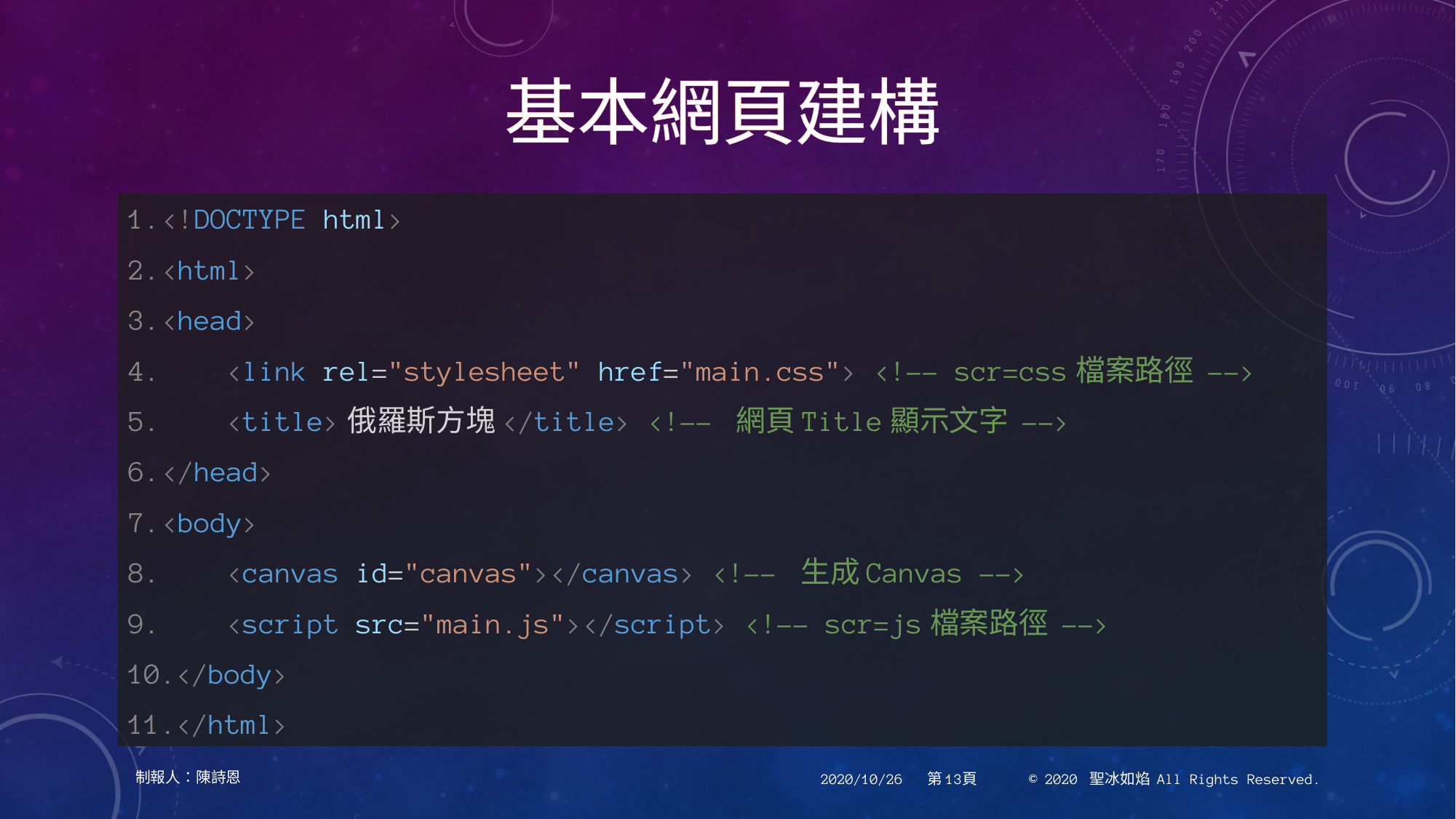

# 基本網頁建構
<!DOCTYPE html>
<html>
<head>
    <link rel="stylesheet" href="main.css"> <!-- scr=css檔案路徑 -->
    <title>俄羅斯方塊</title> <!-- 網頁Title顯示文字 -->
</head>
<body>
    <canvas id="canvas"></canvas> <!-- 生成Canvas -->
    <script src="main.js"></script> <!-- scr=js檔案路徑 -->
</body>
</html>
13
制報人：陳詩恩
2020/10/26